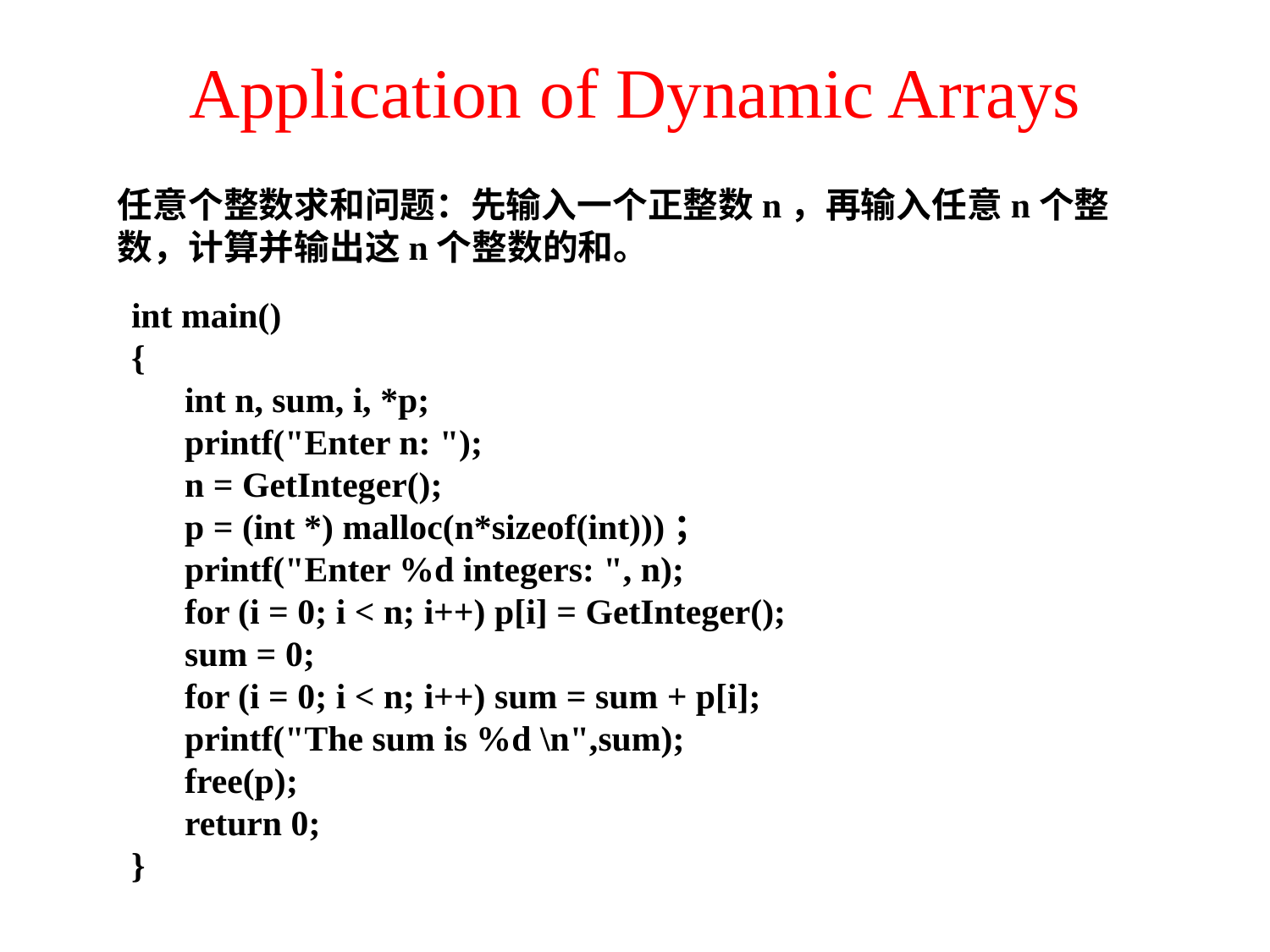

# Application of Dynamic Arrays
任意个整数求和问题：先输入一个正整数n，再输入任意n个整数，计算并输出这n个整数的和。

int main()
{
      int n, sum, i, *p;
      printf("Enter n: ");
      n = GetInteger();
      p = (int *) malloc(n*sizeof(int)))；
      printf("Enter %d integers: ", n);
      for (i = 0; i < n; i++) p[i] = GetInteger();
      sum = 0;
      for (i = 0; i < n; i++) sum = sum + p[i];
      printf("The sum is %d \n",sum);
      free(p);
      return 0;
}
64